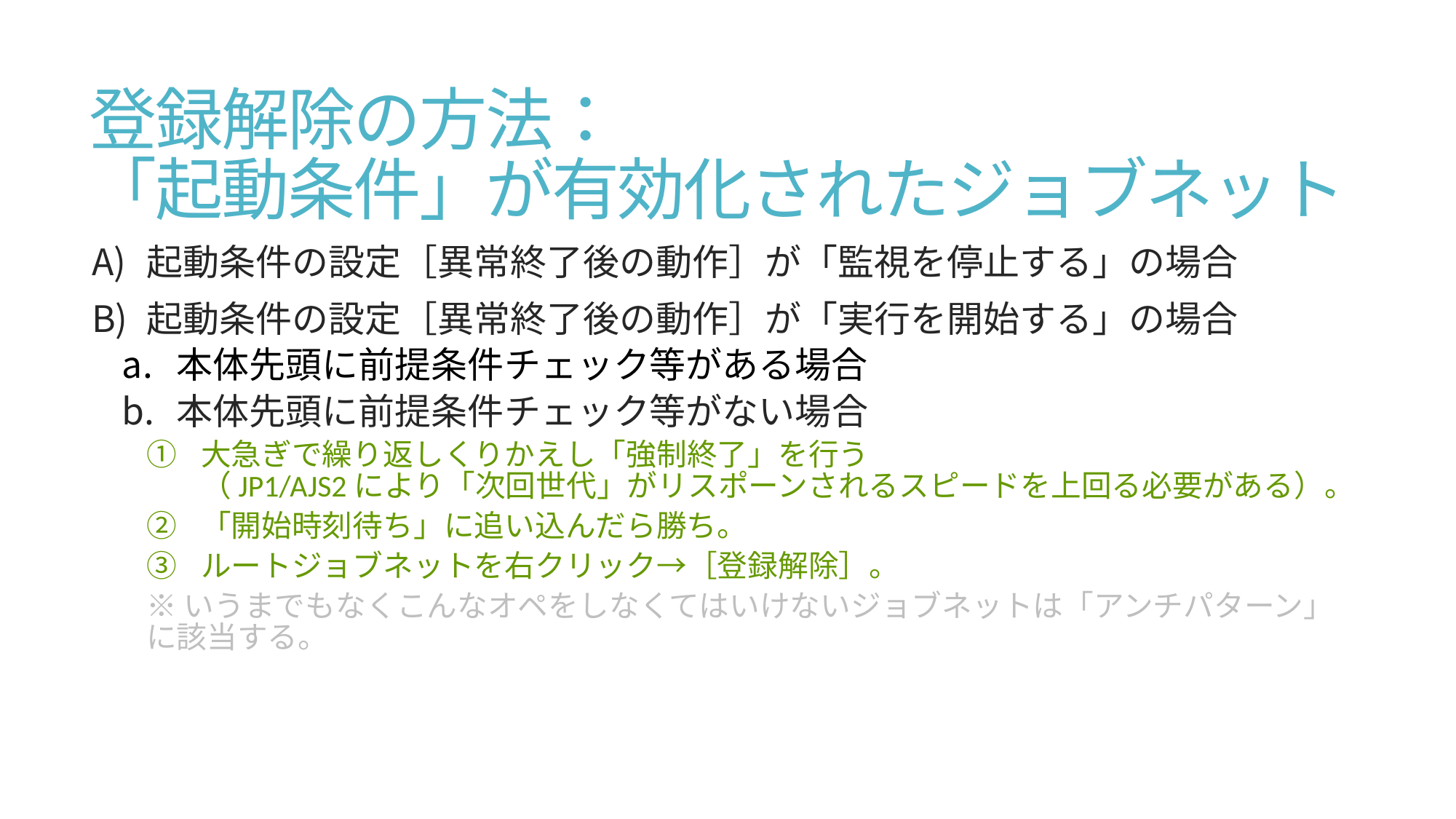

# 登録解除の方法： 「起動条件」が有効化されたジョブネット
起動条件の設定［異常終了後の動作］が「監視を停止する」の場合
起動条件の設定［異常終了後の動作］が「実行を開始する」の場合
本体先頭に前提条件チェック等がある場合
本体先頭に前提条件チェック等がない場合
大急ぎで繰り返しくりかえし「強制終了」を行う
（JP1/AJS2により「次回世代」がリスポーンされるスピードを上回る必要がある）。
「開始時刻待ち」に追い込んだら勝ち。
ルートジョブネットを右クリック→［登録解除］。
※いうまでもなくこんなオペをしなくてはいけないジョブネットは「アンチパターン」に該当する。